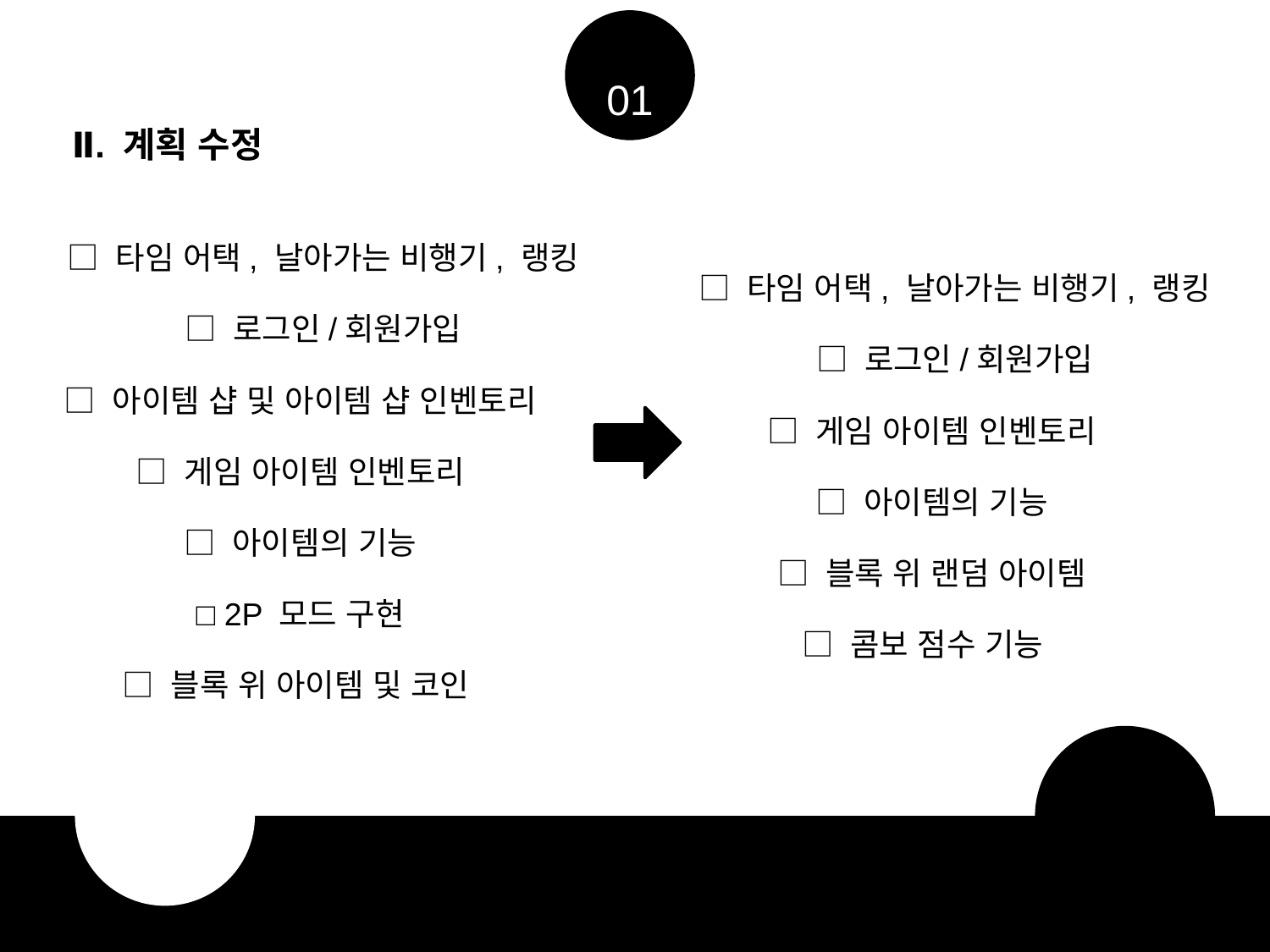

01
Ⅱ. 계획 수정
□ 타임 어택, 날아가는 비행기, 랭킹
□ 로그인/회원가입
 □ 아이템 샵 및 아이템 샵 인벤토리
 □ 게임 아이템 인벤토리
 □ 아이템의 기능
 □ 2P 모드 구현
 □ 블록 위 아이템 및 코인
□ 타임 어택, 날아가는 비행기, 랭킹
□ 로그인/회원가입
 □ 게임 아이템 인벤토리
 □ 아이템의 기능
 □ 블록 위 랜덤 아이템
□ 콤보 점수 기능